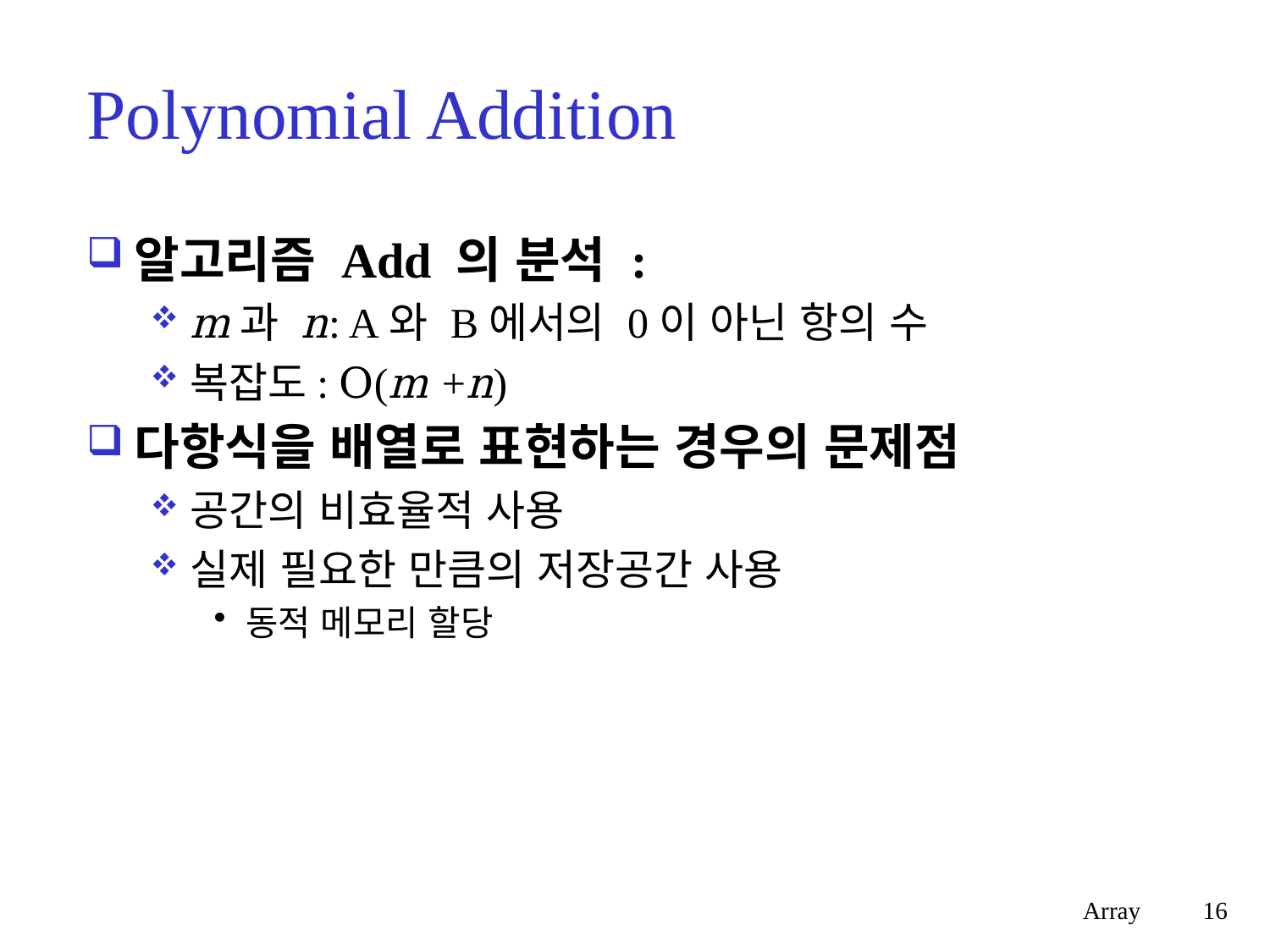

# Polynomial Addition
알고리즘 Add 의 분석 :
m과 n: A와 B에서의 0이 아닌 항의 수
복잡도: O(m +n)
다항식을 배열로 표현하는 경우의 문제점
공간의 비효율적 사용
실제 필요한 만큼의 저장공간 사용
동적 메모리 할당
Array
16